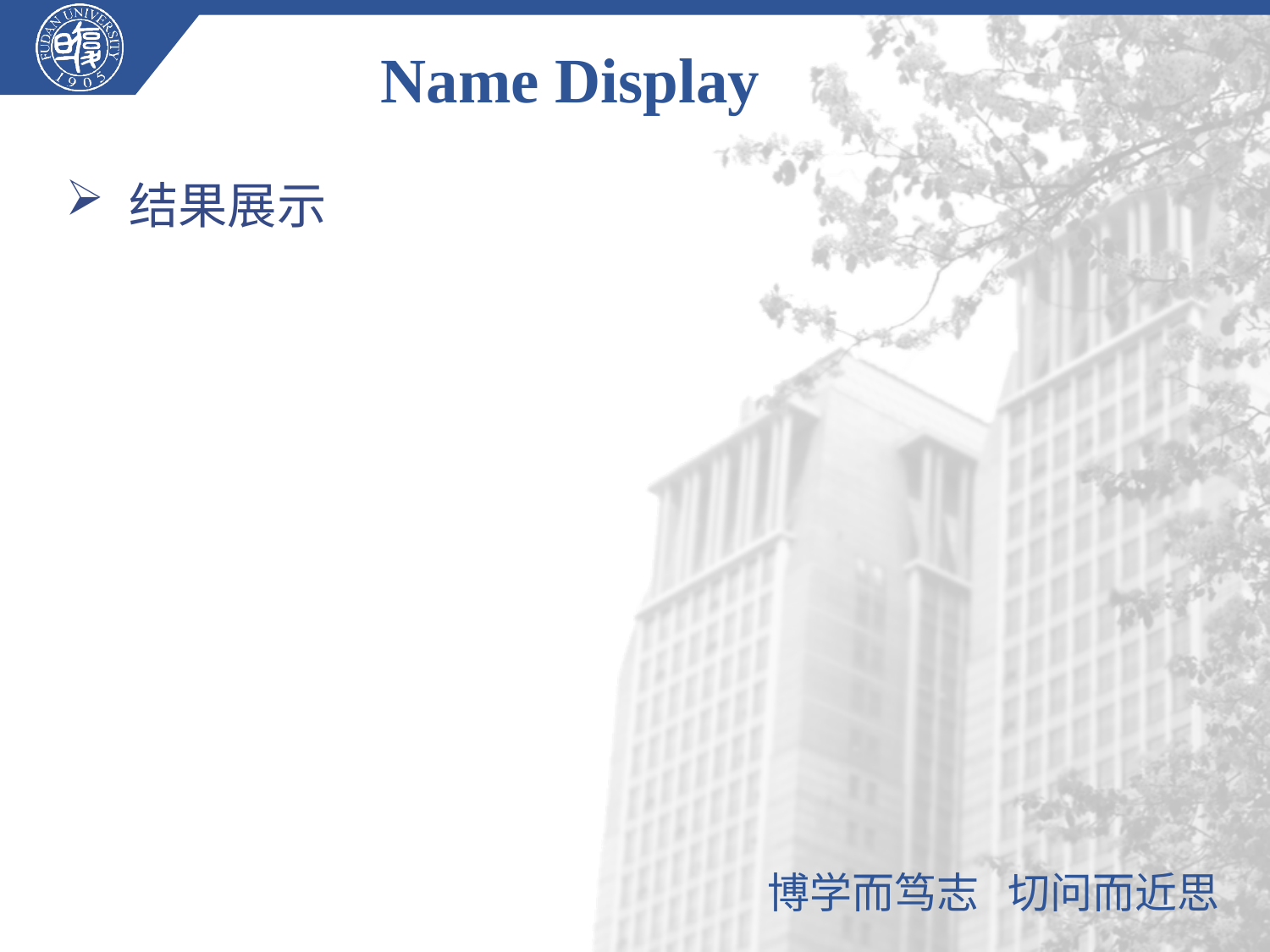

# Name Display
结果展示
博学而笃志   切问而近思
8